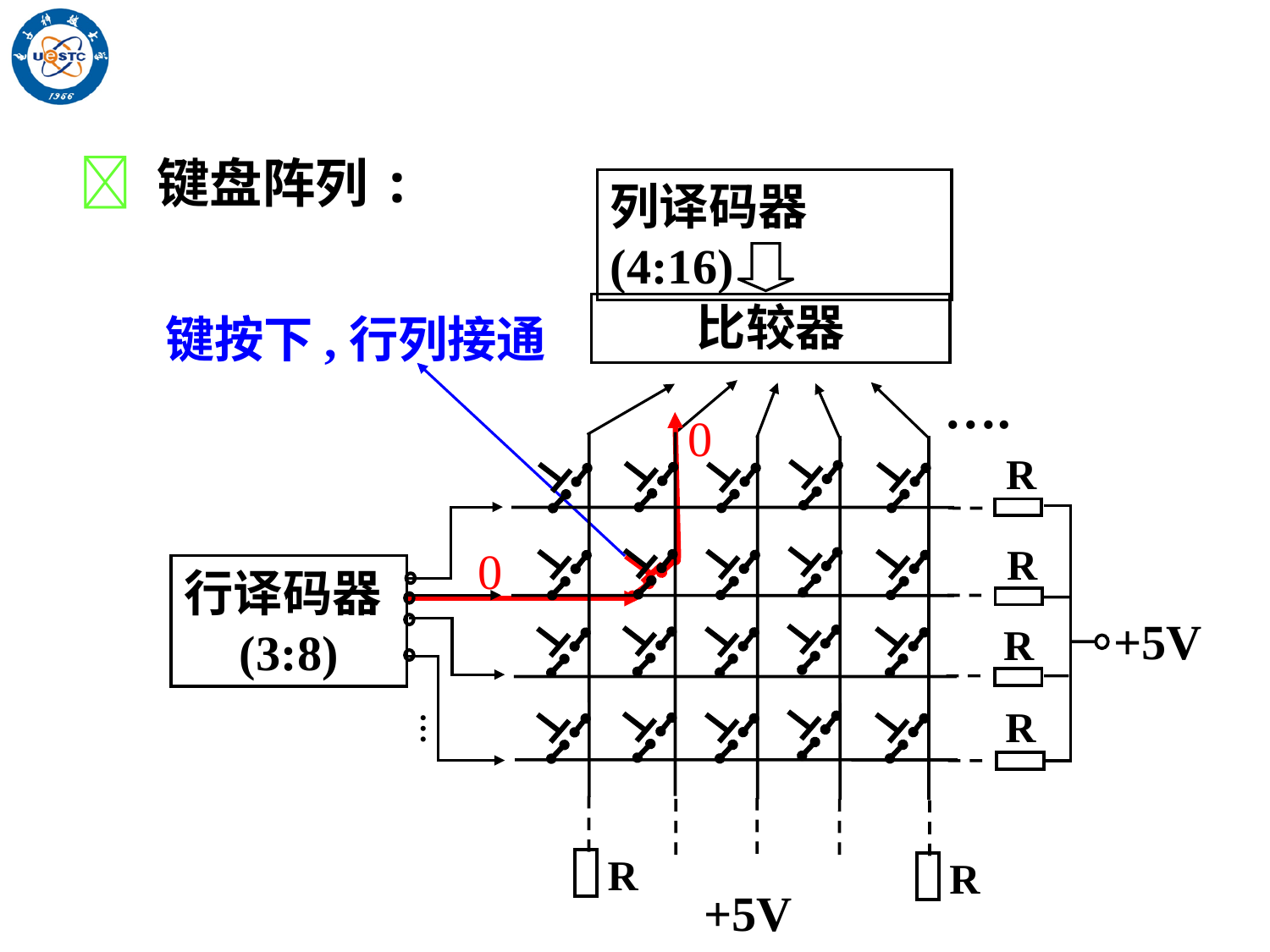

• 键盘阵列:
列译码器(4:16)

比较器
键按下,行列接通

….

0

R

R

+5V
R

R

R

R

+5V

行译码器(3:8)

…

0